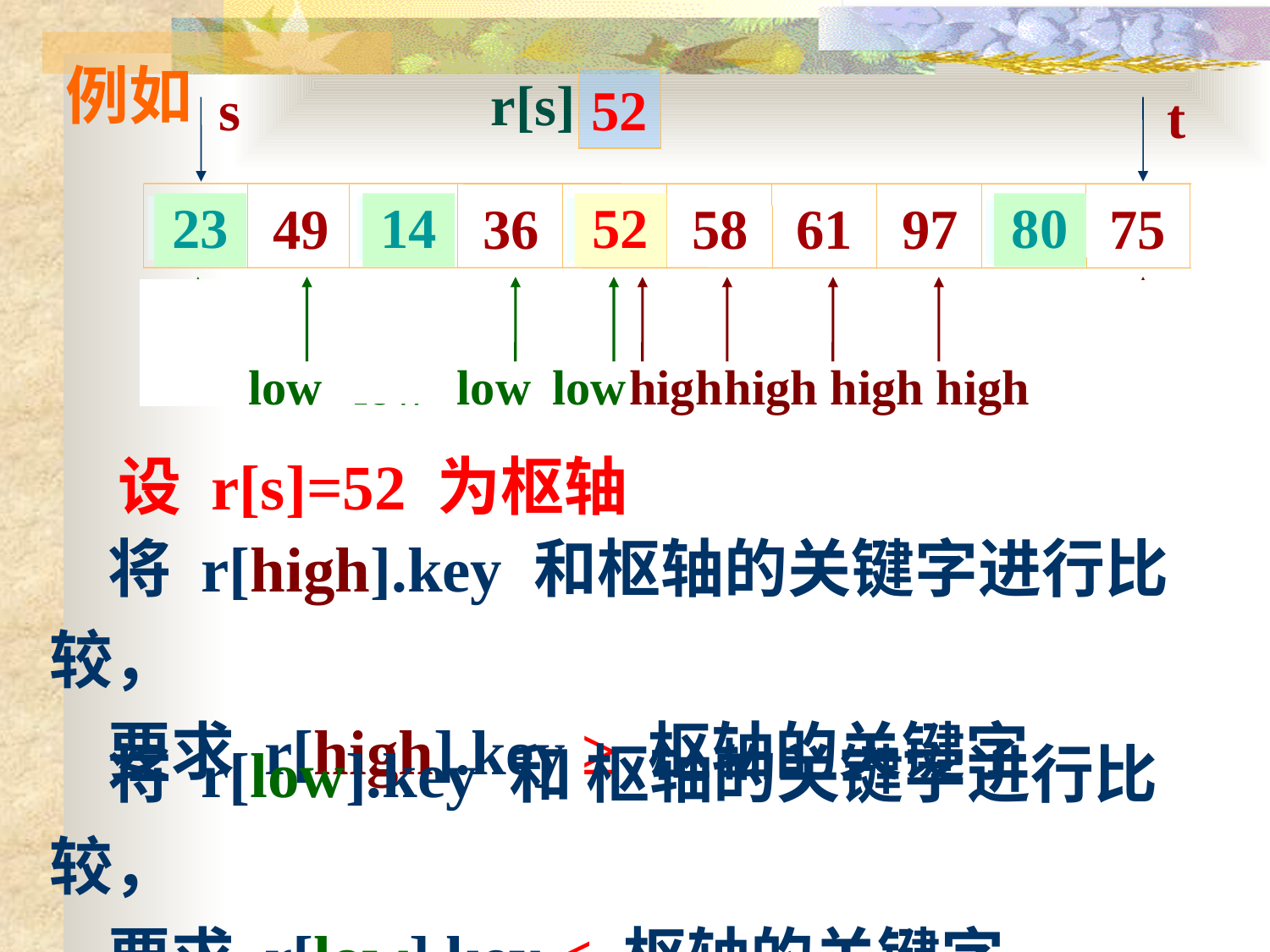

例如

s
t

52
49
80
36
14
58
61
97
23
75

r[s]
52
23
14
52
80

low

low

high

high

high

low
low
low
high
high
high
设 r[s]=52 为枢轴
   将 r[high].key 和枢轴的关键字进行比较，
   要求 r[high].key ≥ 枢轴的关键字
   将 r[low].key 和 枢轴的关键字进行比较，
   要求 r[low].key ≤ 枢轴的关键字